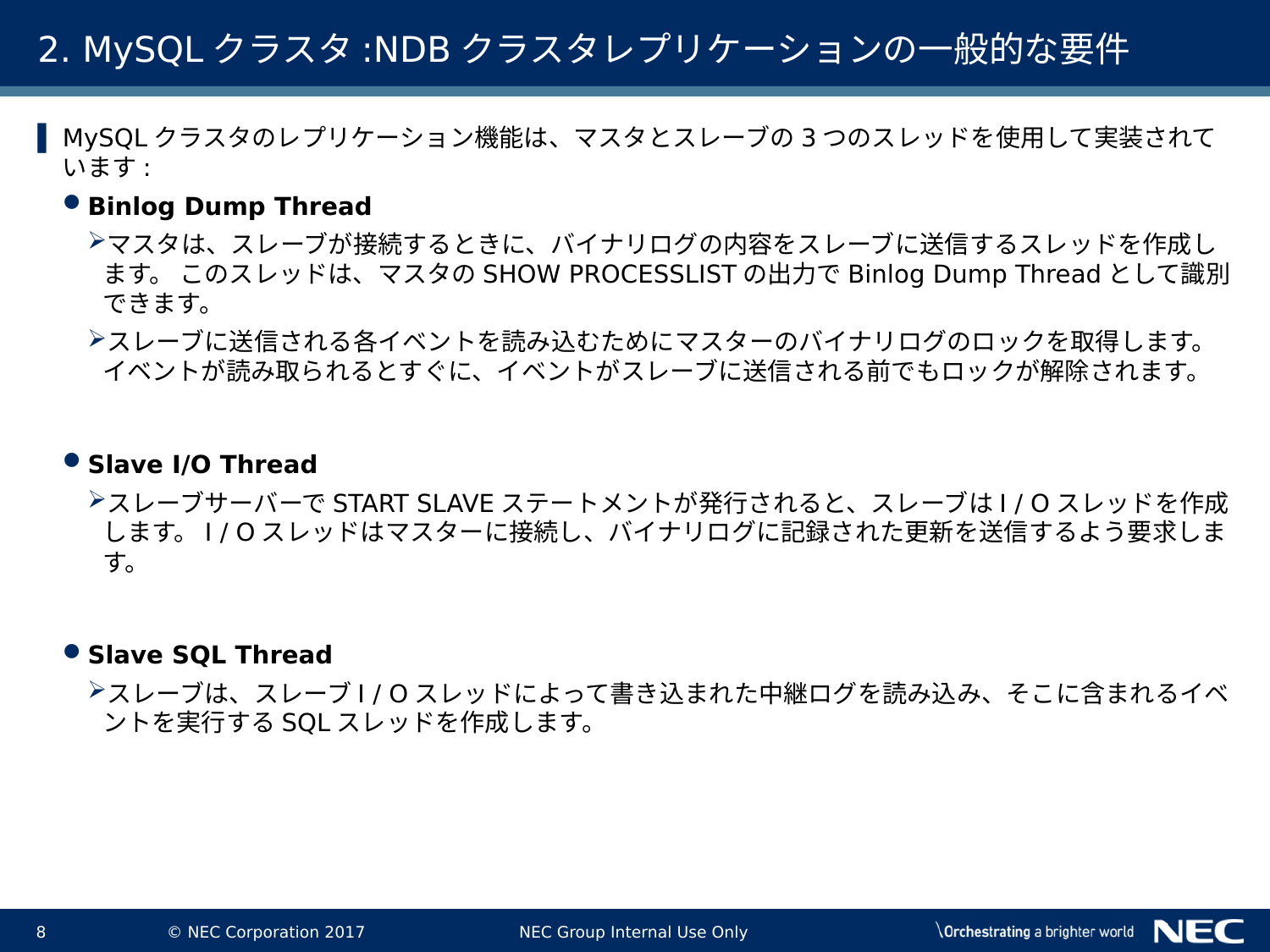

# 2. MySQLクラスタ:NDBクラスタレプリケーションの一般的な要件
MySQLクラスタのレプリケーション機能は、マスタとスレーブの3つのスレッドを使用して実装されています:
Binlog Dump Thread
マスタは、スレーブが接続するときに、バイナリログの内容をスレーブに送信するスレッドを作成します。 このスレッドは、マスタのSHOW PROCESSLISTの出力でBinlog Dump Threadとして識別できます。
スレーブに送信される各イベントを読み込むためにマスターのバイナリログのロックを取得します。 イベントが読み取られるとすぐに、イベントがスレーブに送信される前でもロックが解除されます。

Slave I/O Thread
スレーブサーバーでSTART SLAVEステートメントが発行されると、スレーブはI / Oスレッドを作成します。I / Oスレッドはマスターに接続し、バイナリログに記録された更新を送信するよう要求します。

Slave SQL Thread
スレーブは、スレーブI / Oスレッドによって書き込まれた中継ログを読み込み、そこに含まれるイベントを実行するSQLスレッドを作成します。